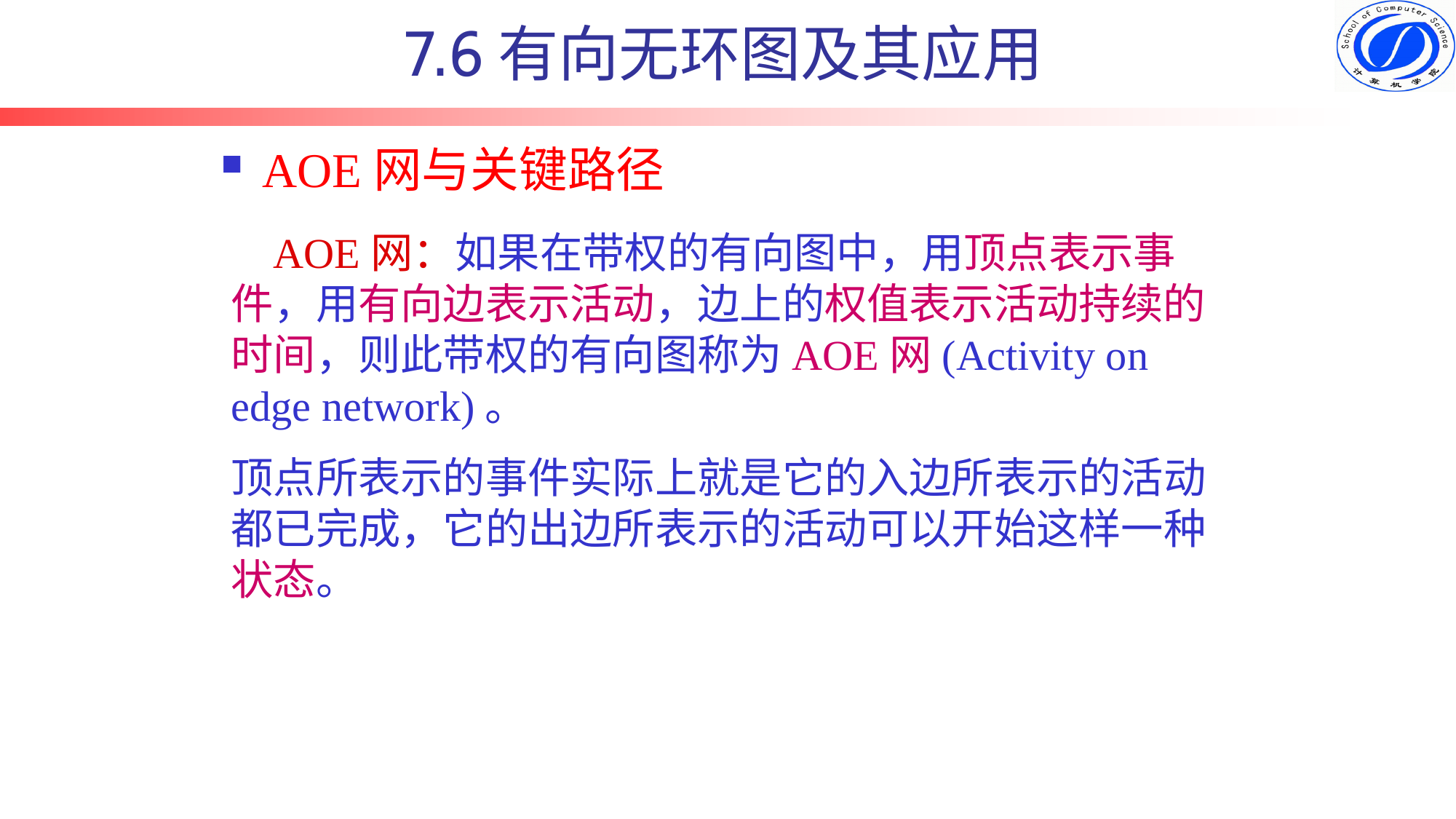

7.6有向无环图及其应用
AOE网与关键路径
    AOE网：如果在带权的有向图中，用顶点表示事件，用有向边表示活动，边上的权值表示活动持续的时间，则此带权的有向图称为AOE网(Activity on edge network)。
顶点所表示的事件实际上就是它的入边所表示的活动都已完成，它的出边所表示的活动可以开始这样一种状态。